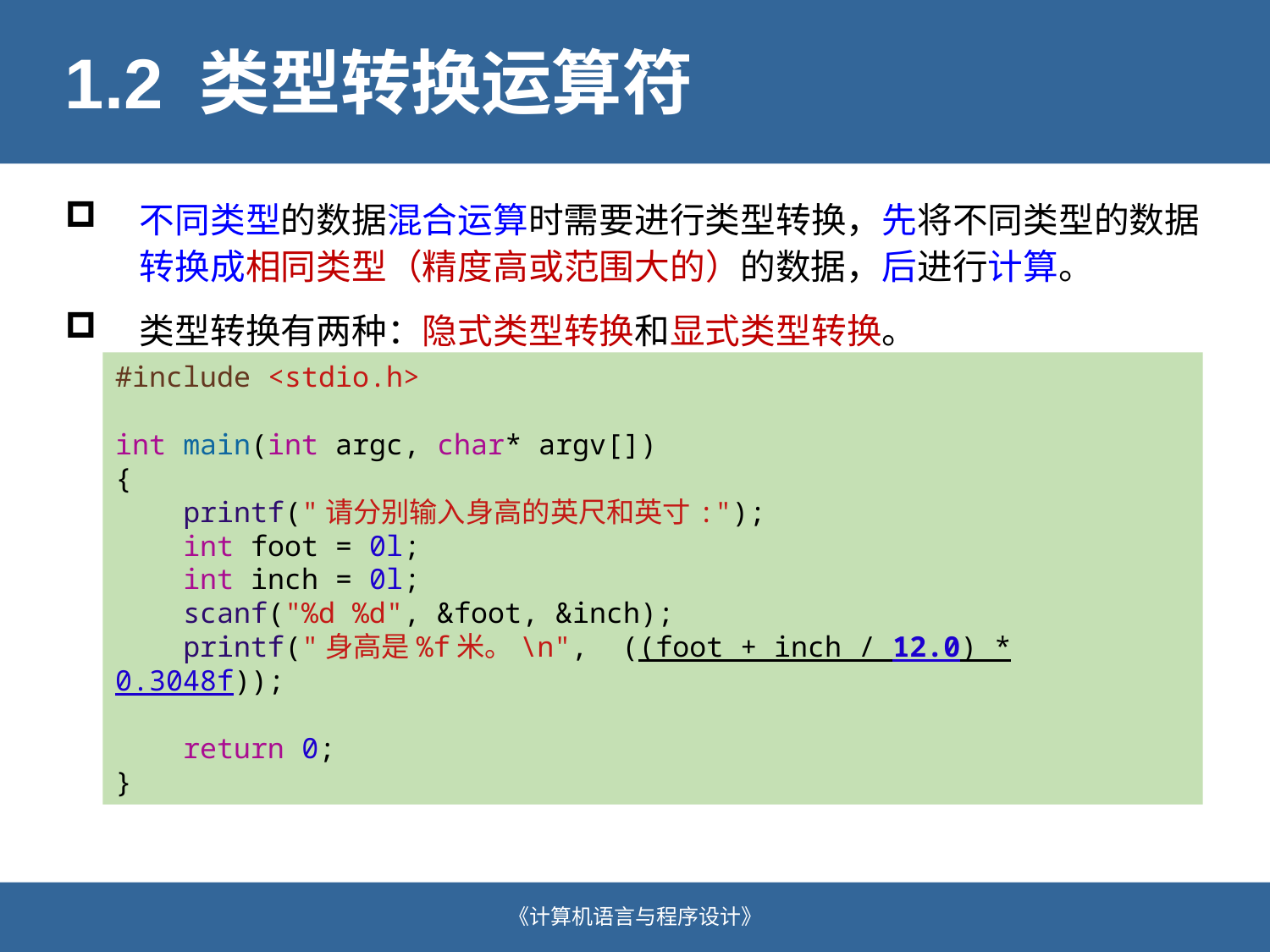

# 1.2 类型转换运算符
不同类型的数据混合运算时需要进行类型转换，先将不同类型的数据转换成相同类型（精度高或范围大的）的数据，后进行计算。
类型转换有两种：隐式类型转换和显式类型转换。
#include <stdio.h>
int main(int argc, char* argv[])
{
    printf("请分别输入身高的英尺和英寸:");
    int foot = 0l;
    int inch = 0l;
    scanf("%d %d", &foot, &inch);
    printf("身高是%f米。\n",  ((foot + inch / 12.0) * 0.3048f));

    return 0;
}

《计算机语言与程序设计》
12